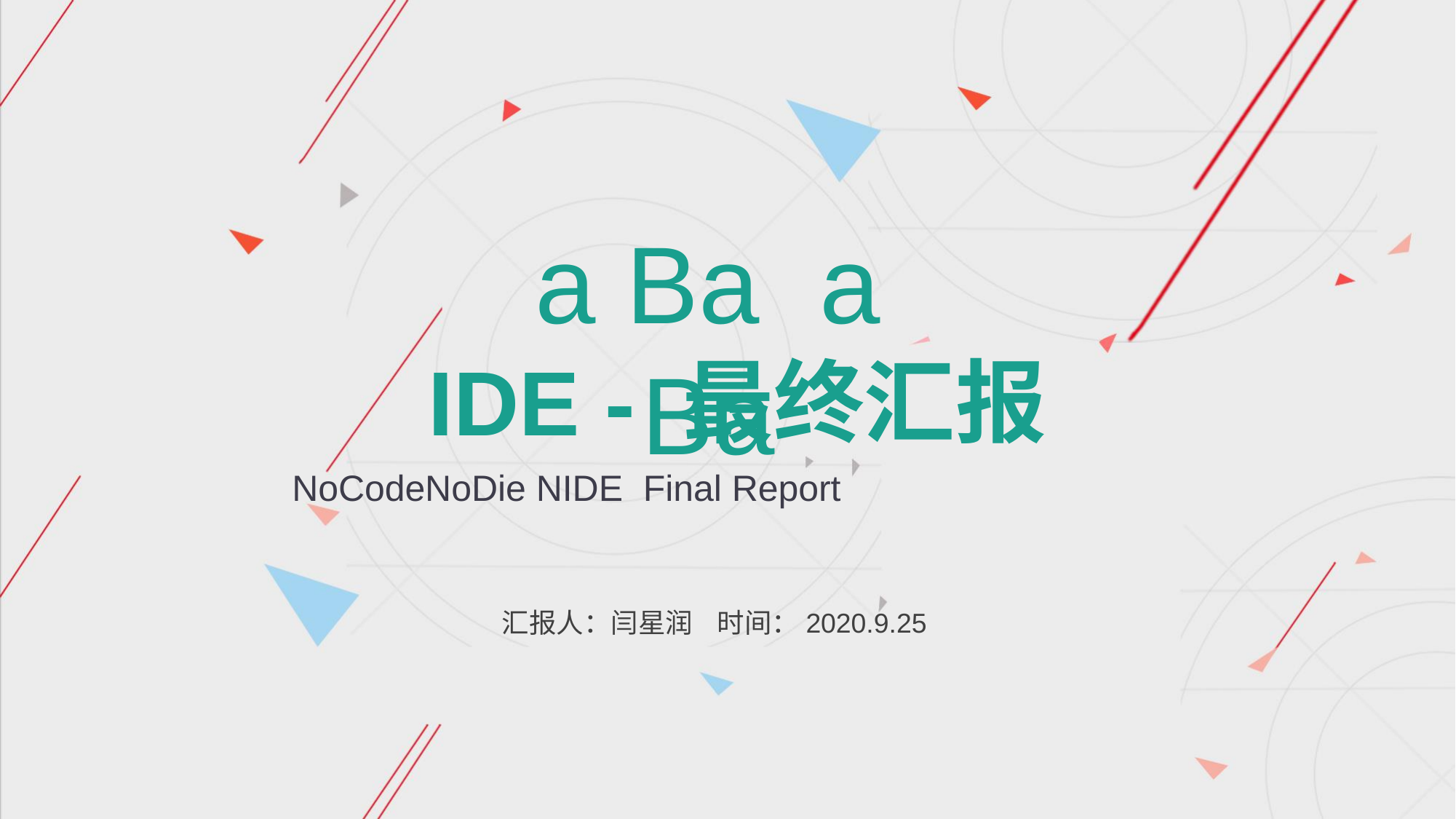

a Ba  a Ba
IDE - 最终汇报
NoCodeNoDie NIDE  Final Report
汇报人：闫星润    时间：2020.9.25